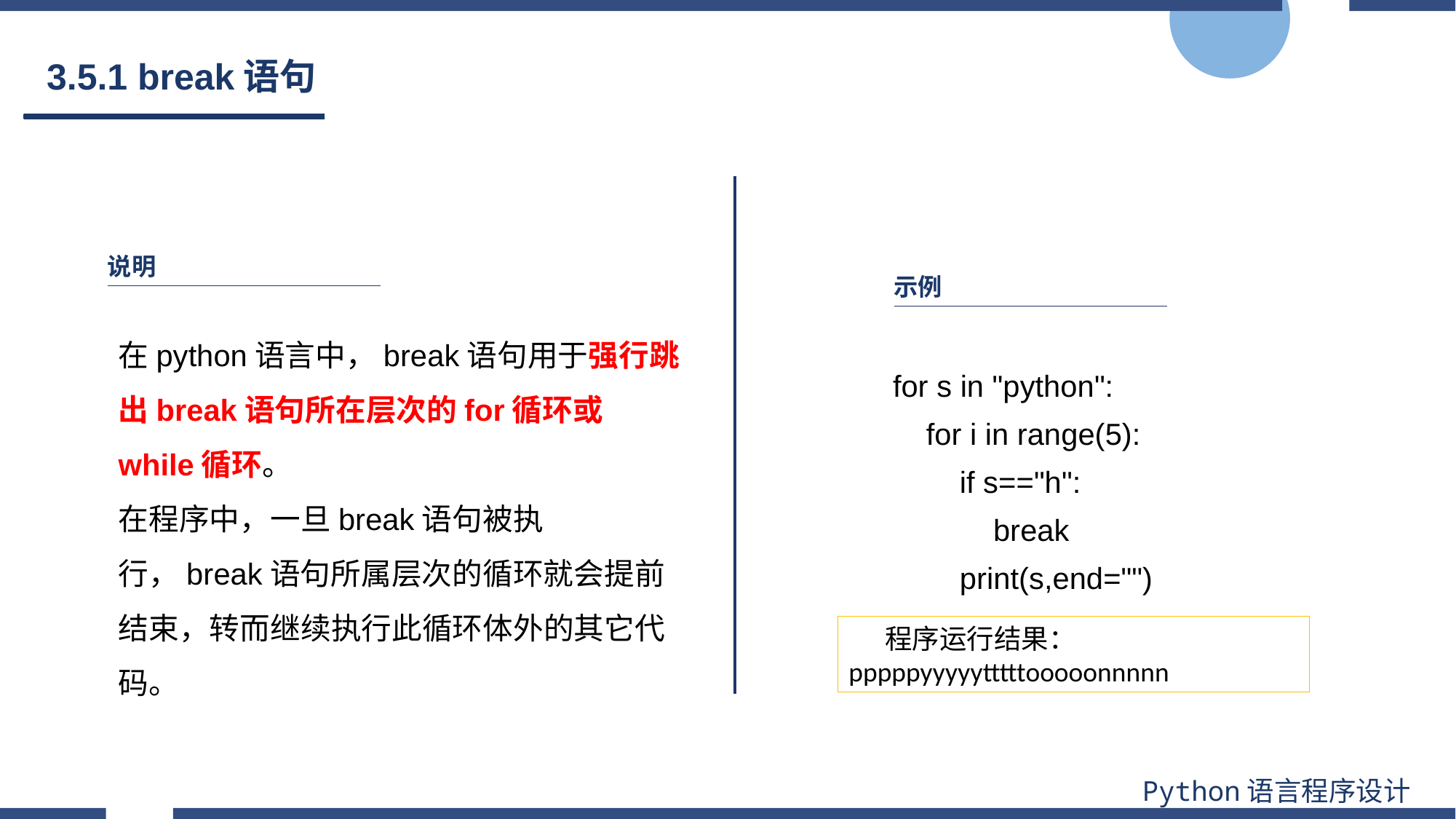

# 3.5.1 break语句
说明
示例
在python语言中，break语句用于强行跳出break语句所在层次的for循环或while循环。
在程序中，一旦break语句被执行，break语句所属层次的循环就会提前结束，转而继续执行此循环体外的其它代码。
for s in "python":
    for i in range(5):
        if s=="h":
            break
        print(s,end="")
程序运行结果：pppppyyyyytttttooooonnnnn